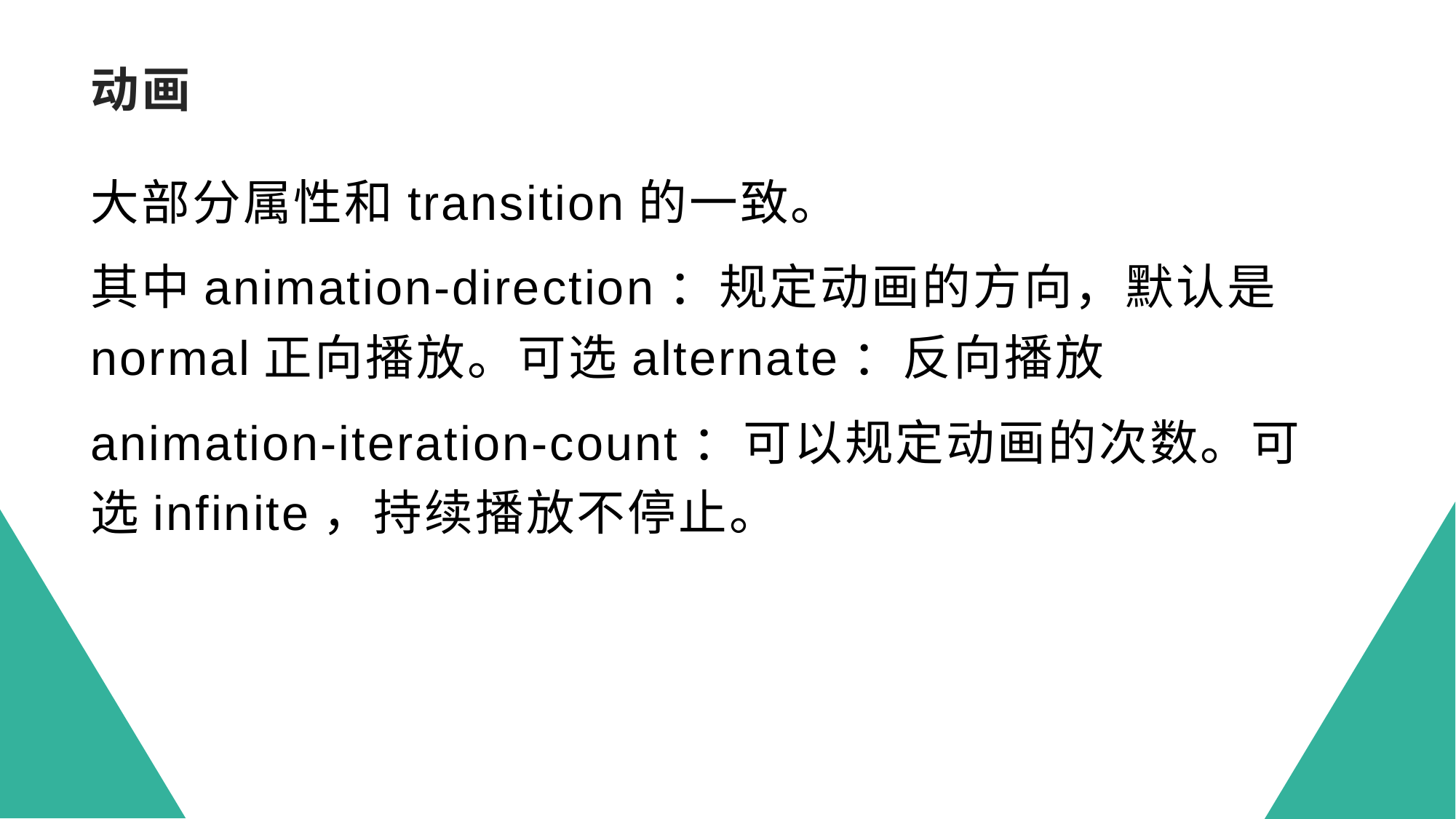

# 动画
大部分属性和transition的一致。
其中animation-direction：规定动画的方向，默认是normal正向播放。可选alternate：反向播放
animation-iteration-count：可以规定动画的次数。可选infinite，持续播放不停止。